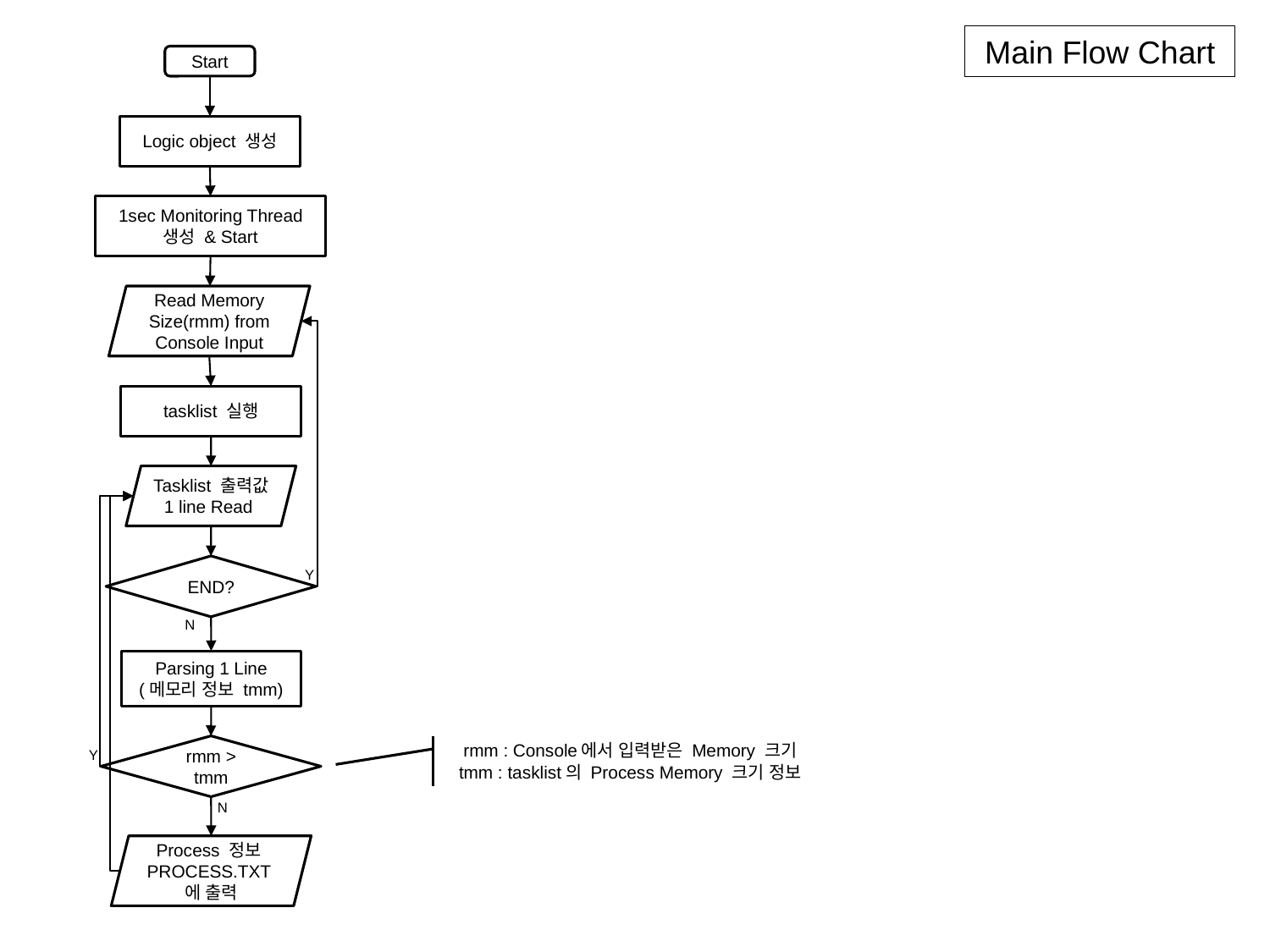

Main Flow Chart
Start
Logic object 생성
1sec Monitoring Thread 생성 & Start
Read Memory Size(rmm) from Console Input
tasklist 실행
Tasklist 출력값 1 line Read
END?
Y
N
Parsing 1 Line
(메모리 정보 tmm)
rmm > tmm
rmm : Console에서 입력받은 Memory 크기
tmm : tasklist의 Process Memory 크기 정보
Y
N
Process 정보  PROCESS.TXT에 출력